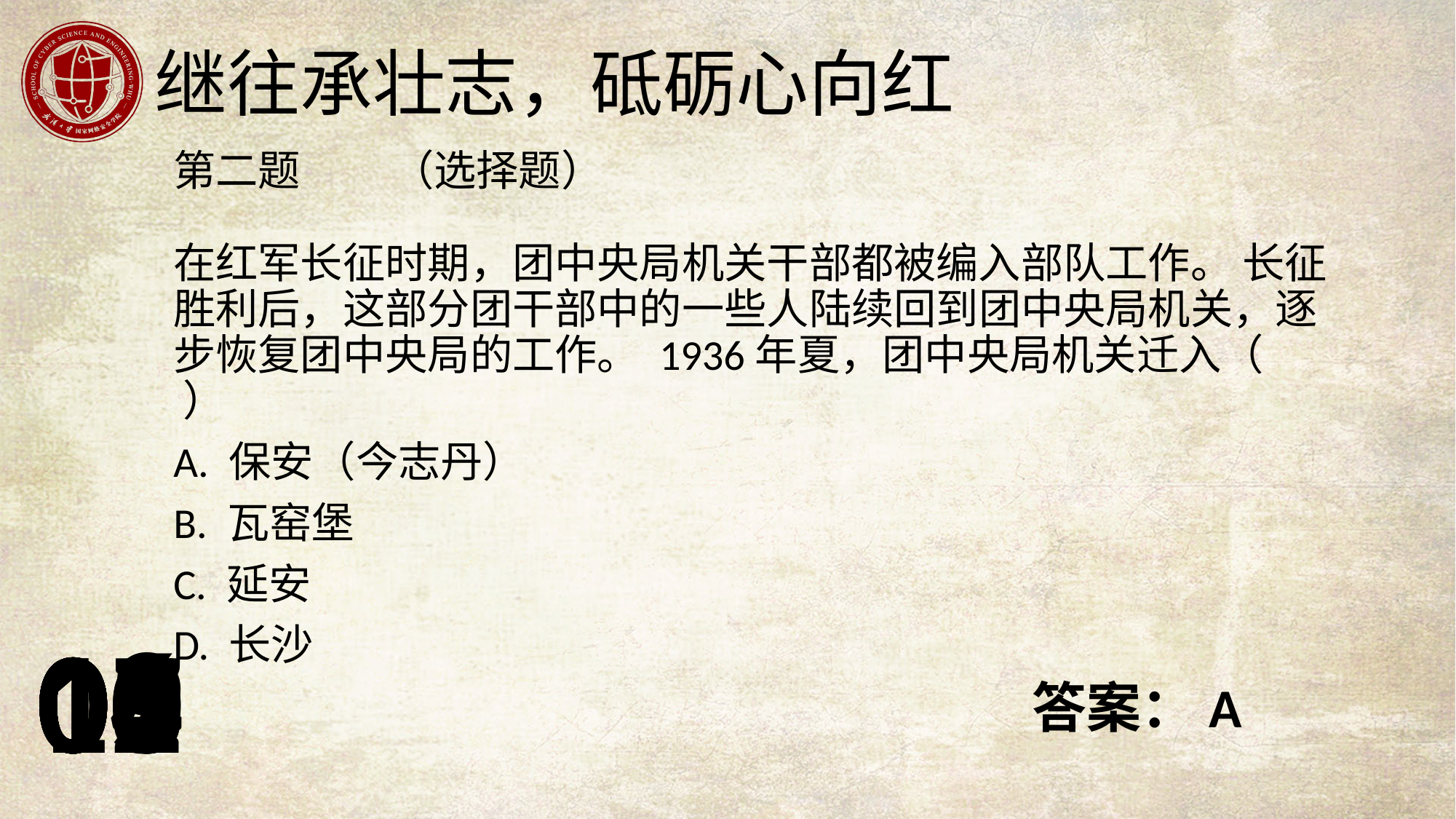

第二题	（选择题）
在红军长征时期，团中央局机关干部都被编入部队工作。 长征胜利后，这部分团干部中的一些人陆续回到团中央局机关，逐步恢复团中央局的工作。 1936年夏，团中央局机关迁入（    ）
A. 保安（今志丹）
B. 瓦窑堡
C. 延安
D. 长沙
答案：A